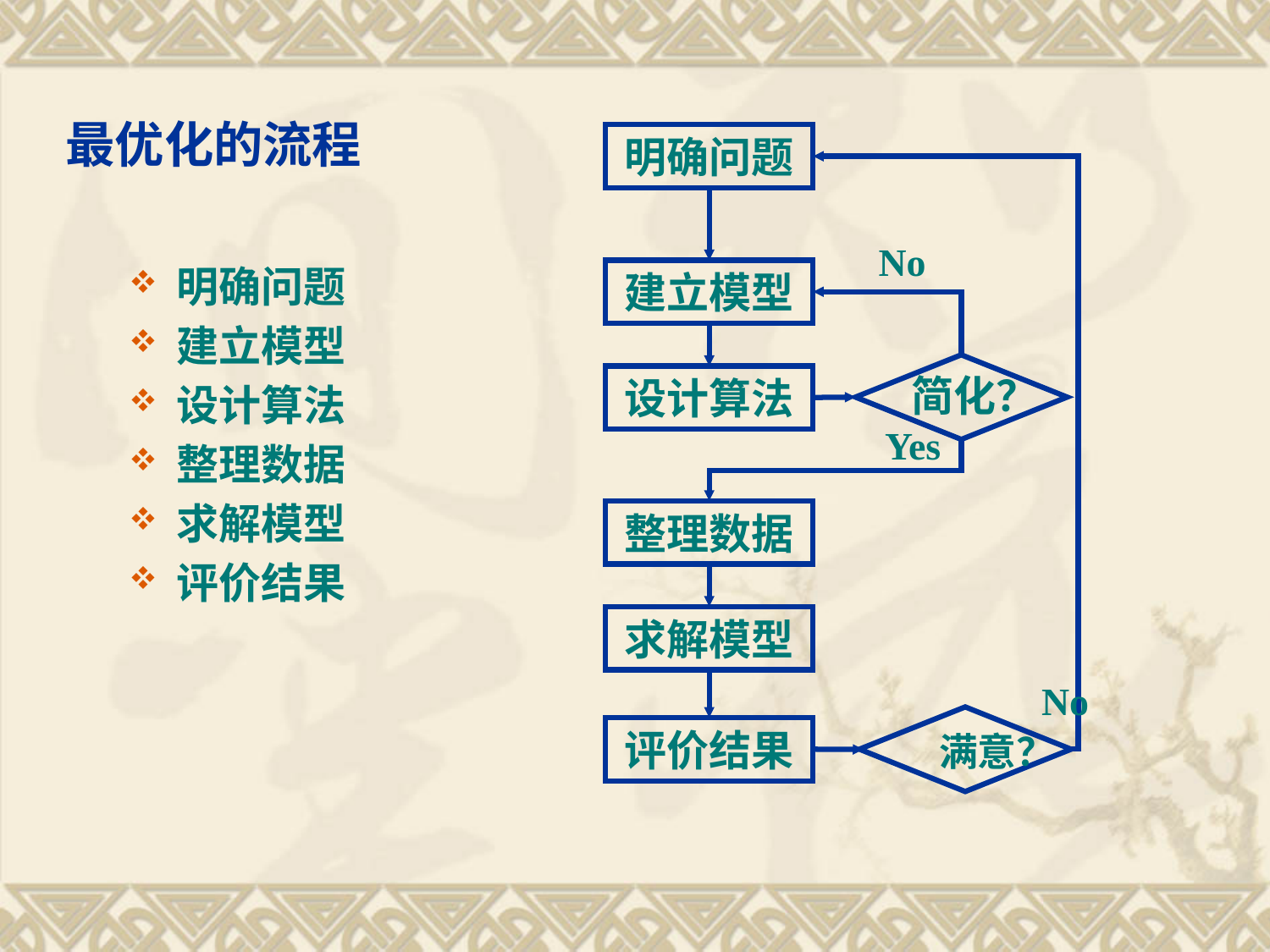

# 最优化的流程
明确问题
No
明确问题
建立模型
设计算法
整理数据
求解模型
评价结果

建立模型

设计算法
简化？
Yes
整理数据
求解模型
No

评价结果
 满意？